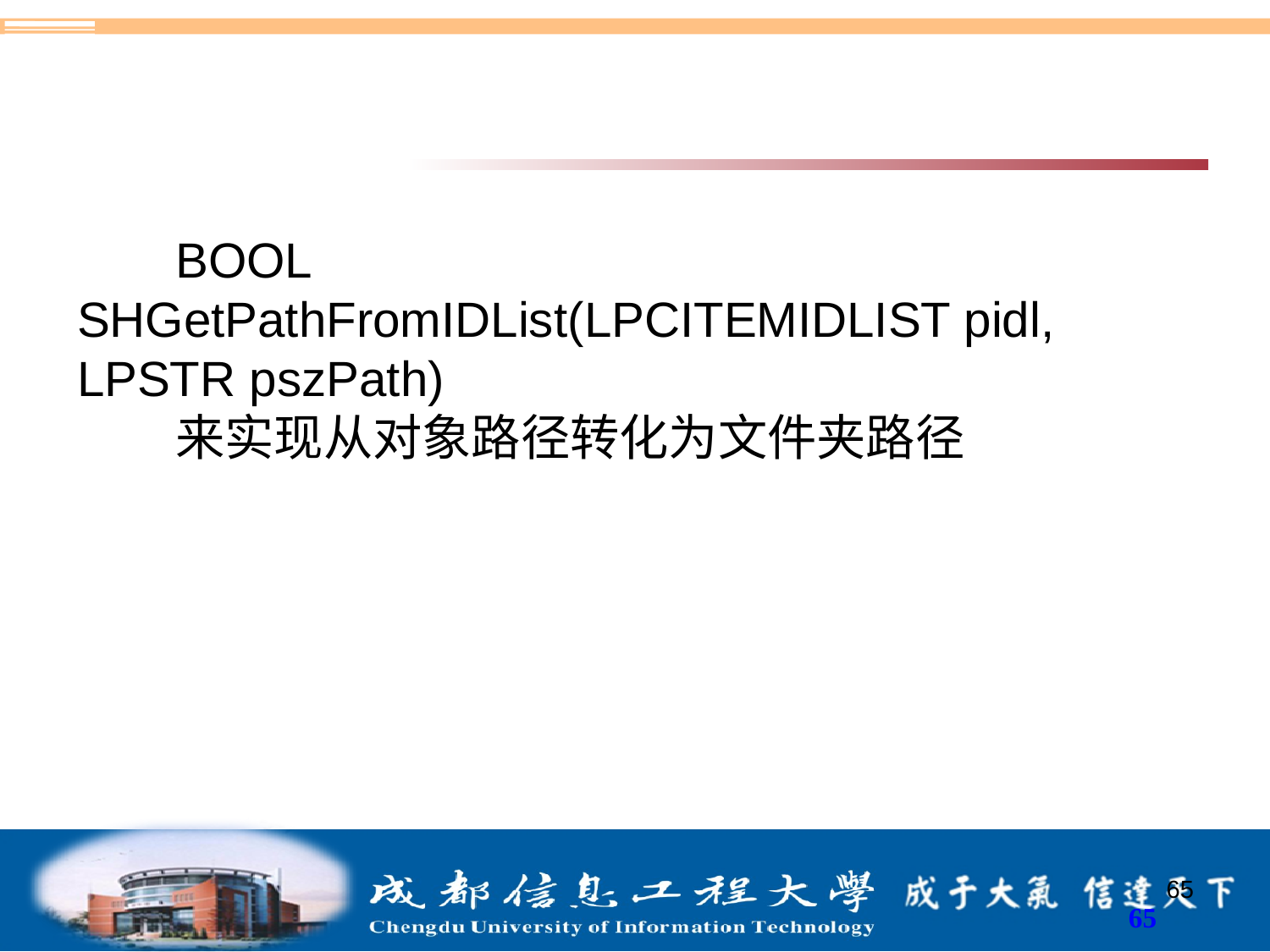

#
BOOL SHGetPathFromIDList(LPCITEMIDLIST pidl, LPSTR pszPath)
来实现从对象路径转化为文件夹路径